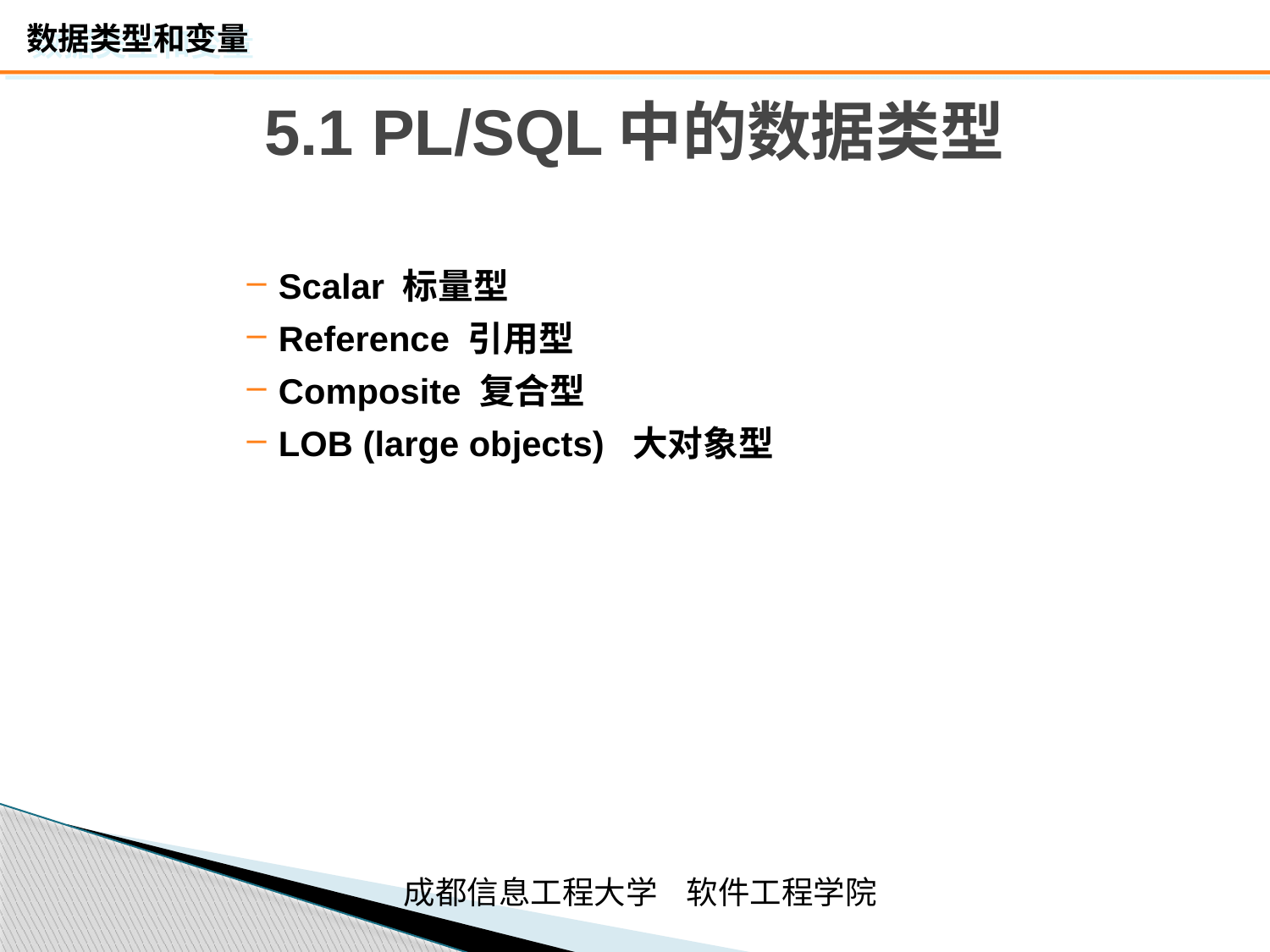

# 5.1 PL/SQL中的数据类型
Scalar 标量型
Reference 引用型
Composite 复合型
LOB (large objects)  大对象型